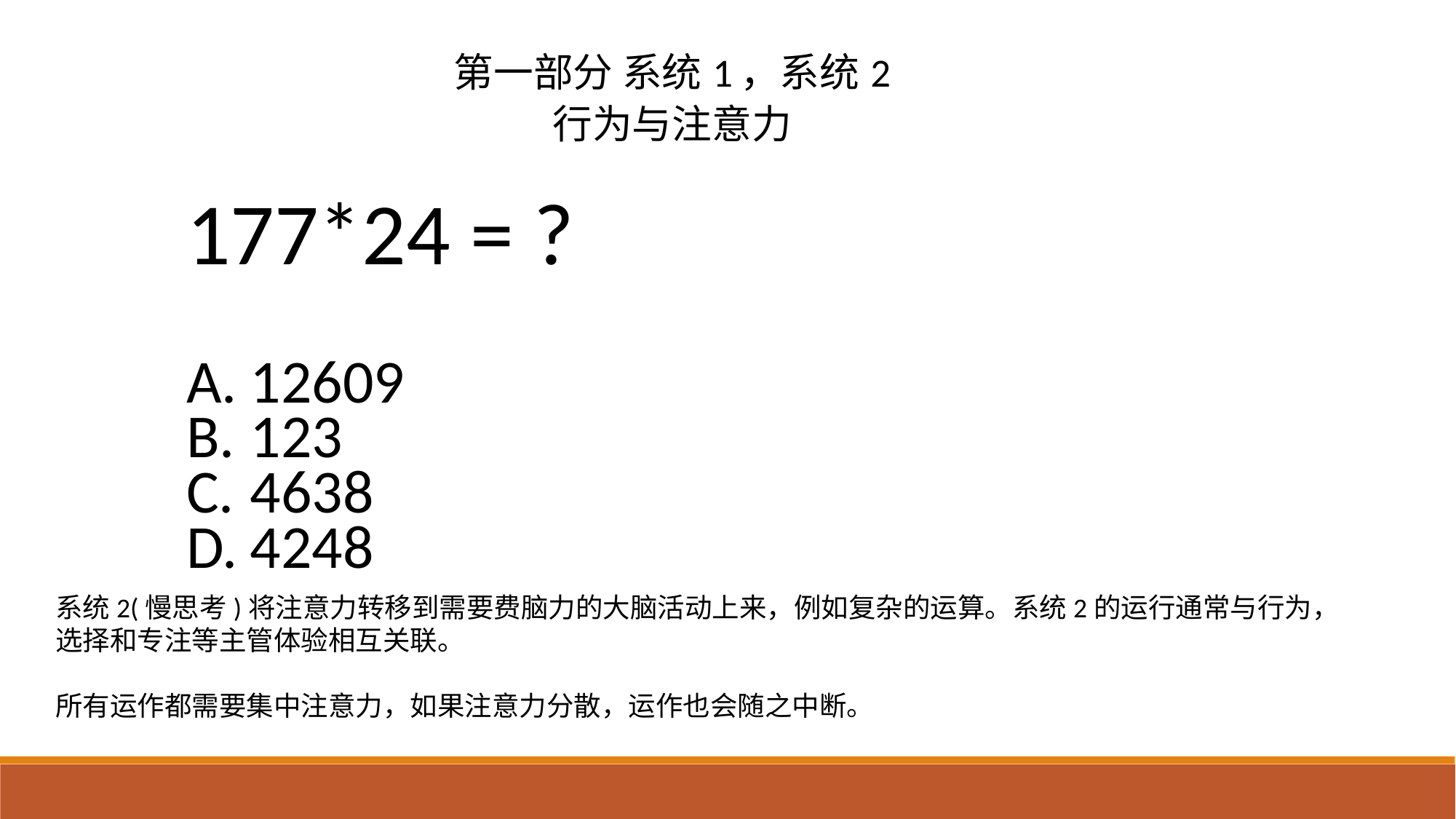

第一部分 系统1，系统2
行为与注意力

177*24 = ?

12609
123
4638
4248
系统2(慢思考)将注意力转移到需要费脑力的大脑活动上来，例如复杂的运算。系统2的运行通常与行为，选择和专注等主管体验相互关联。

所有运作都需要集中注意力，如果注意力分散，运作也会随之中断。